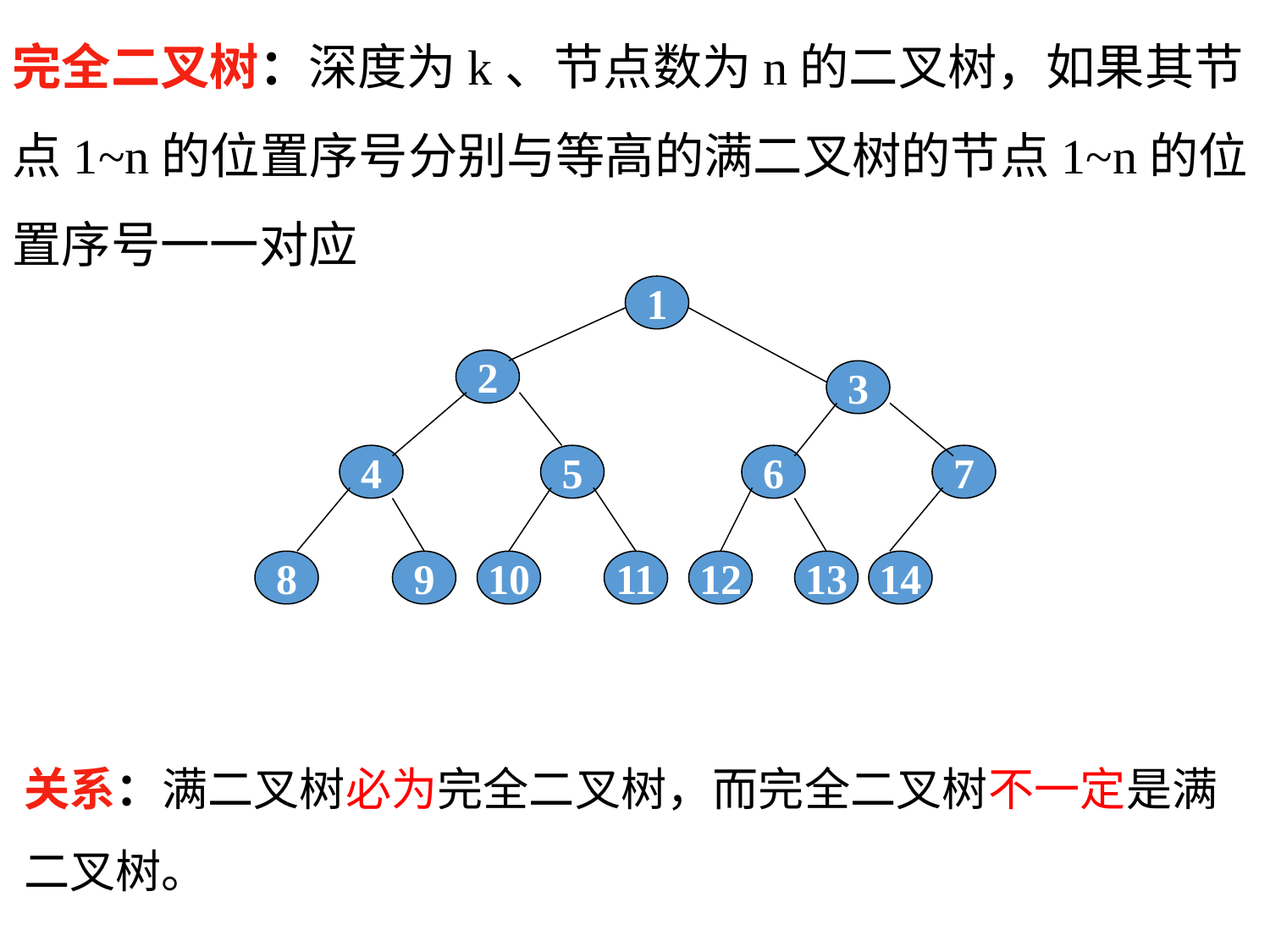

完全二叉树：深度为k、节点数为n的二叉树，如果其节点1~n的位置序号分别与等高的满二叉树的节点1~n的位置序号一一对应
1

2
3

4
5
6
7

8
9
10
11
12
13
14
关系：满二叉树必为完全二叉树，而完全二叉树不一定是满二叉树。